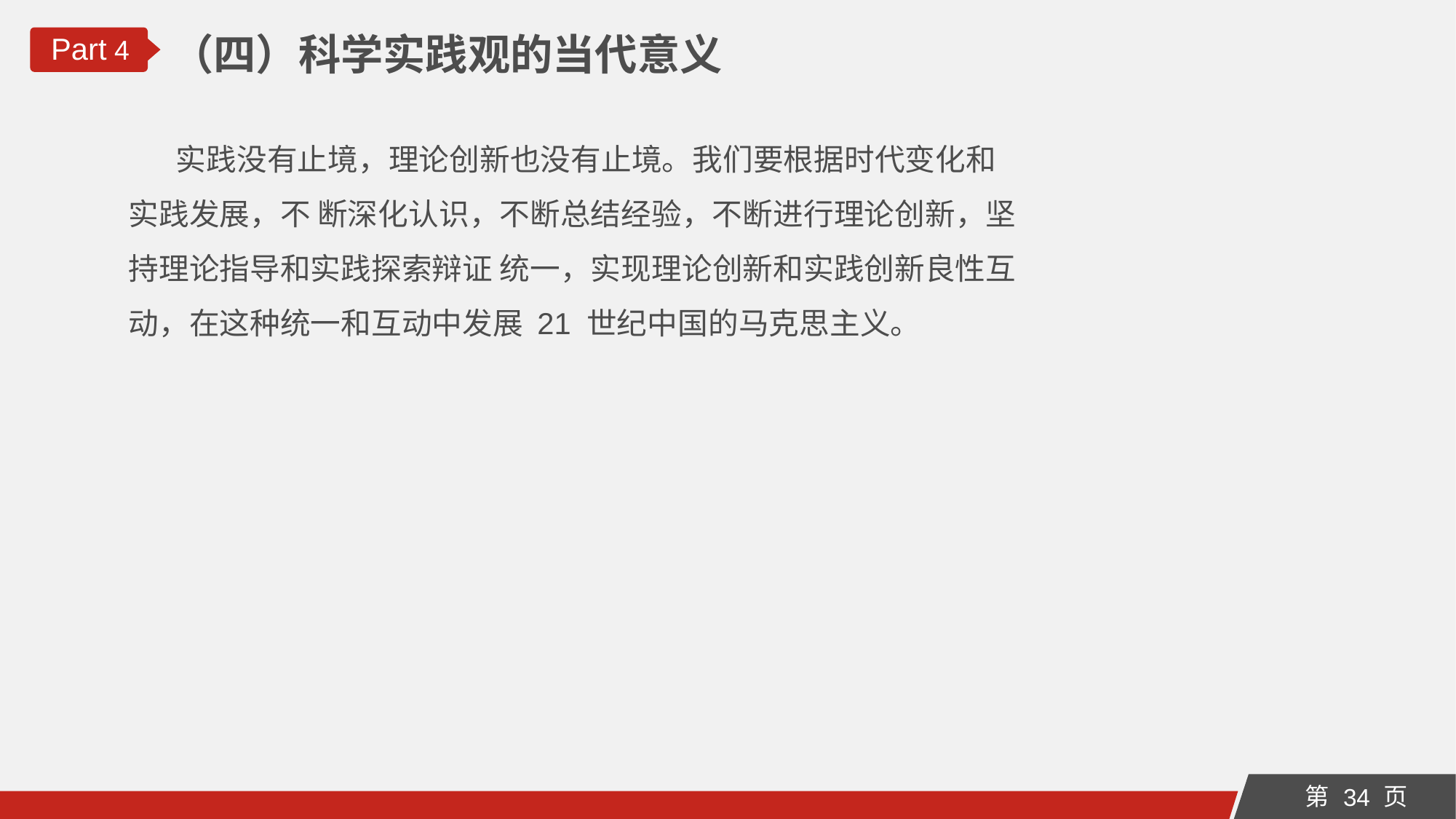

（四）科学实践观的当代意义
Part 4

      实践没有止境，理论创新也没有止境。我们要根据时代变化和实践发展，不 断深化认识，不断总结经验，不断进行理论创新，坚持理论指导和实践探索辩证 统一，实现理论创新和实践创新良性互动，在这种统一和互动中发展 21 世纪中国的马克思主义。